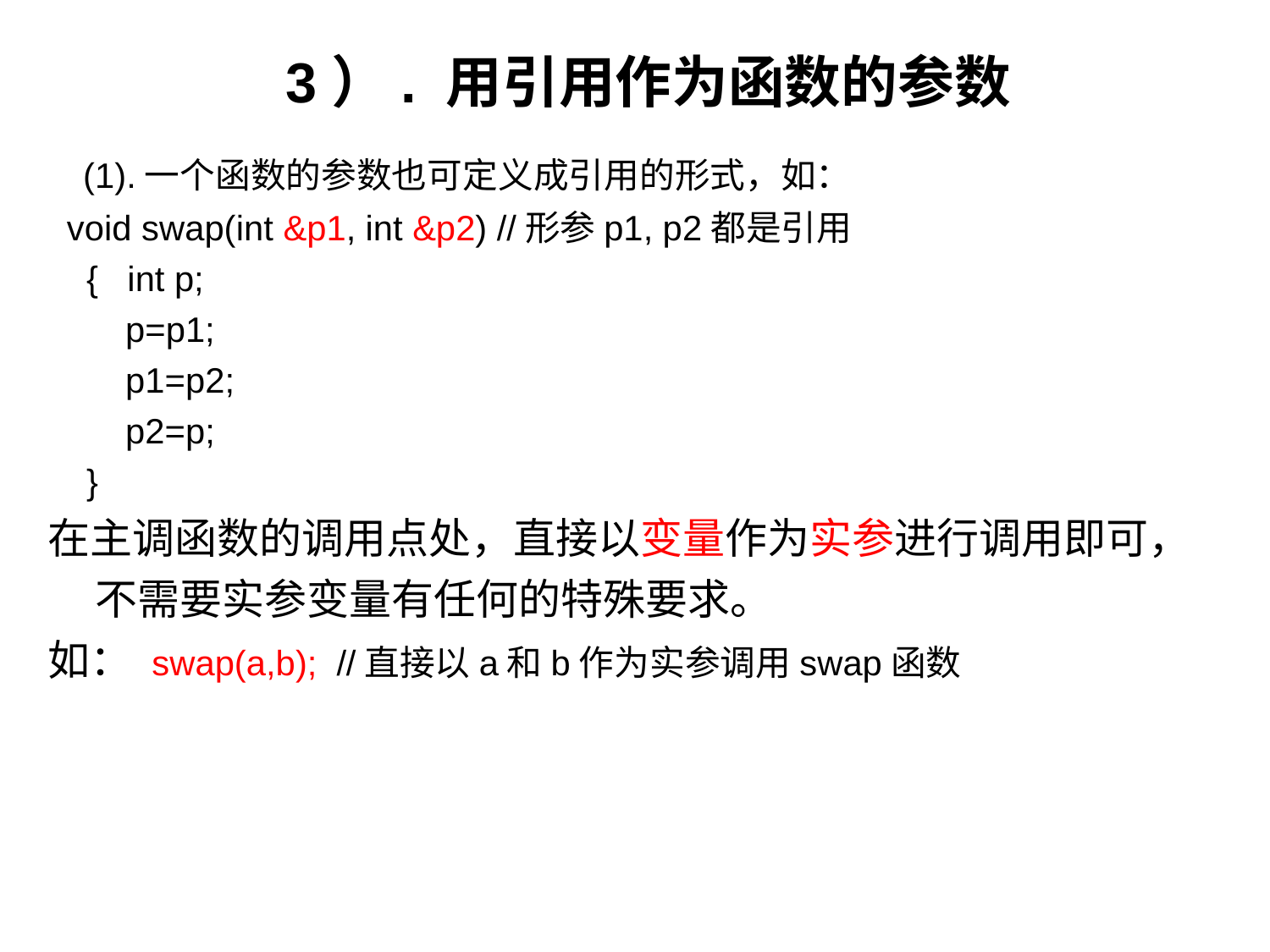

3）. 用引用作为函数的参数
   (1).一个函数的参数也可定义成引用的形式，如：
  void swap(int &p1, int &p2) //形参p1, p2都是引用
    {   int p;
        p=p1;
        p1=p2;
        p2=p;
    }
在主调函数的调用点处，直接以变量作为实参进行调用即可，不需要实参变量有任何的特殊要求。
如： swap(a,b);  //直接以a和b作为实参调用swap函数